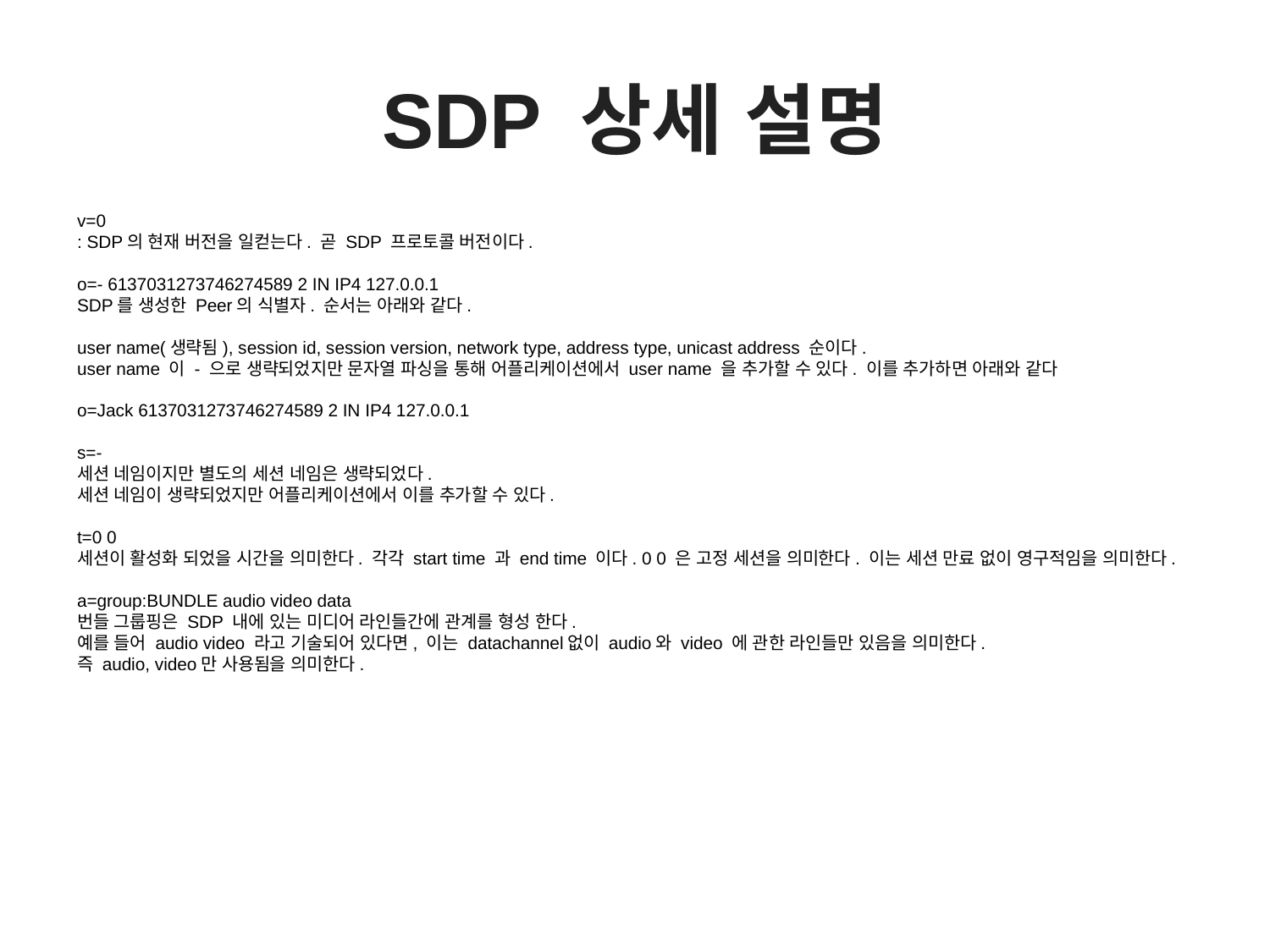

# SDP 상세 설명
v=0
: SDP의 현재 버전을 일컫는다. 곧 SDP 프로토콜 버전이다.

o=- 6137031273746274589 2 IN IP4 127.0.0.1
SDP를 생성한 Peer의 식별자. 순서는 아래와 같다.

user name(생략됨), session id, session version, network type, address type, unicast address 순이다.
user name 이 - 으로 생략되었지만 문자열 파싱을 통해 어플리케이션에서 user name 을 추가할 수 있다. 이를 추가하면 아래와 같다

o=Jack 6137031273746274589 2 IN IP4 127.0.0.1

s=-
세션 네임이지만 별도의 세션 네임은 생략되었다.
세션 네임이 생략되었지만 어플리케이션에서 이를 추가할 수 있다.

t=0 0
세션이 활성화 되었을 시간을 의미한다. 각각 start time 과 end time 이다. 0 0 은 고정 세션을 의미한다. 이는 세션 만료 없이 영구적임을 의미한다.

a=group:BUNDLE audio video data
번들 그룹핑은 SDP 내에 있는 미디어 라인들간에 관계를 형성 한다.
예를 들어 audio video 라고 기술되어 있다면, 이는 datachannel없이 audio와 video 에 관한 라인들만 있음을 의미한다.
즉 audio, video만 사용됨을 의미한다.